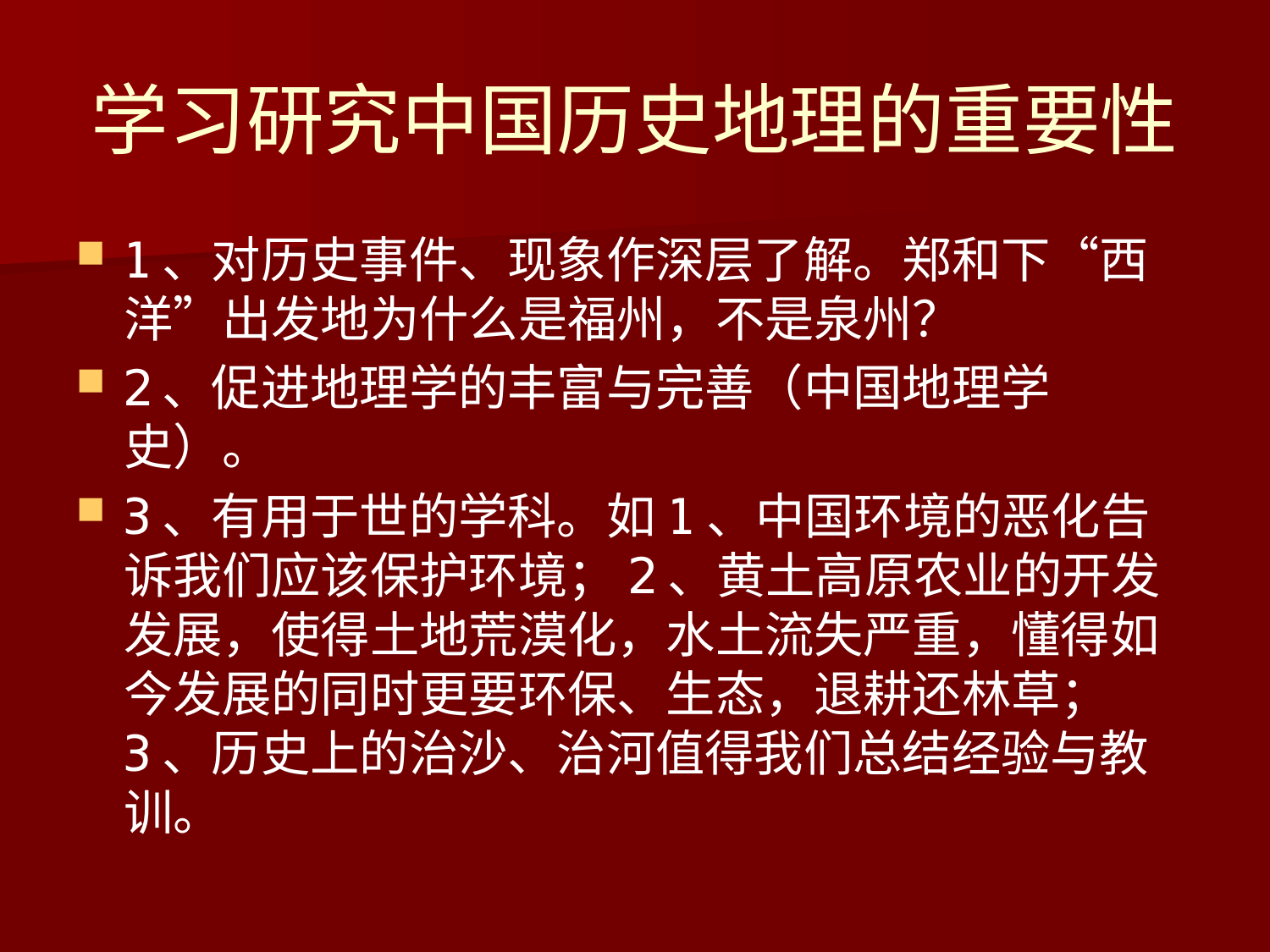

# 学习研究中国历史地理的重要性
1、对历史事件、现象作深层了解。郑和下“西洋”出发地为什么是福州，不是泉州？
2、促进地理学的丰富与完善（中国地理学史）。
3、有用于世的学科。如1、中国环境的恶化告诉我们应该保护环境；2、黄土高原农业的开发发展，使得土地荒漠化，水土流失严重，懂得如今发展的同时更要环保、生态，退耕还林草；3、历史上的治沙、治河值得我们总结经验与教训。